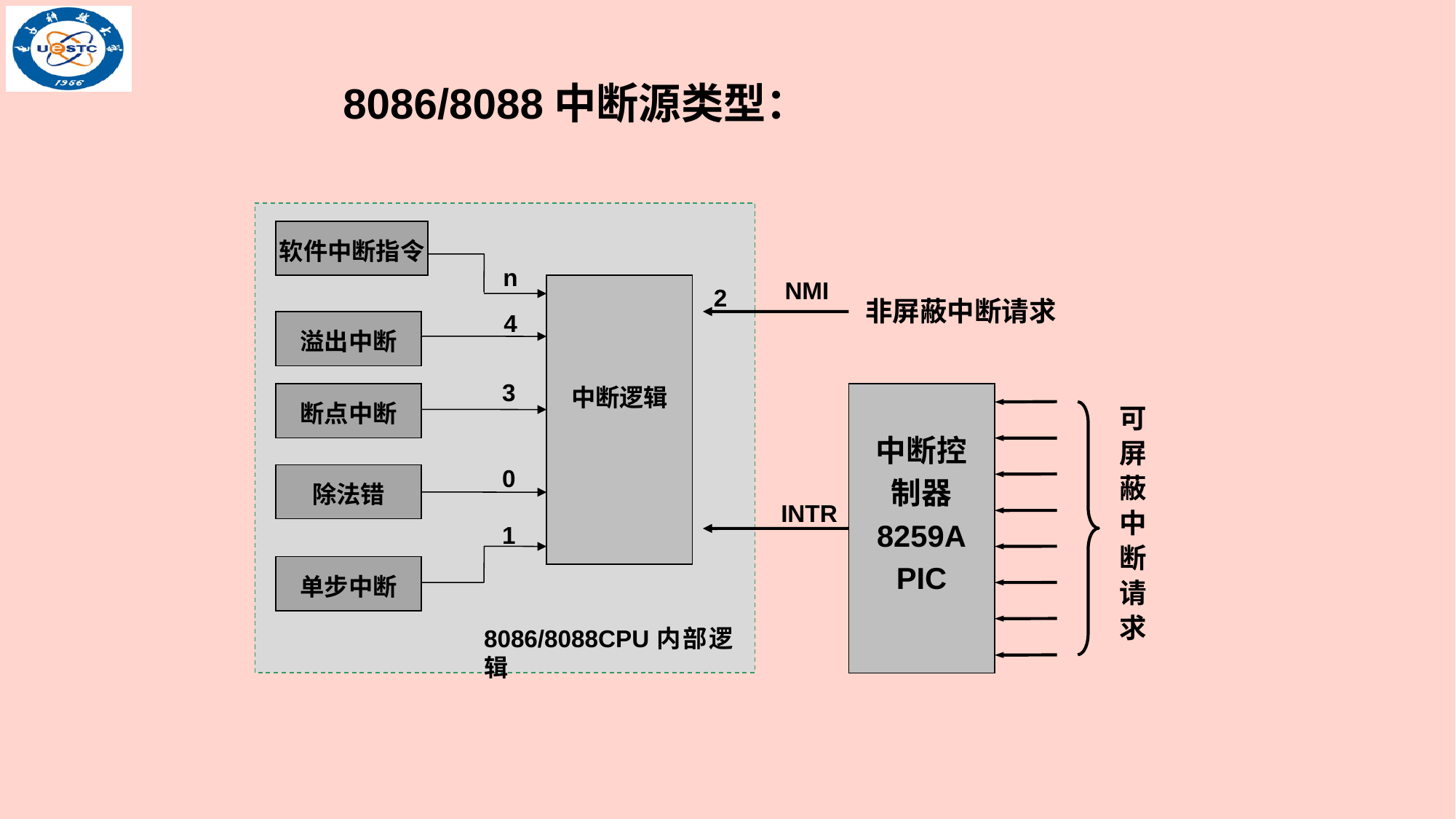

8086/8088中断源类型：

软件中断指令

n

中断逻辑
2

溢出中断
4

3
断点中断

除法错
0

1

单步中断

8086/8088CPU内部逻辑
NMI
非屏蔽中断请求

中断控
制器
8259A
PIC

可
屏
蔽
中
断
请
求

INTR